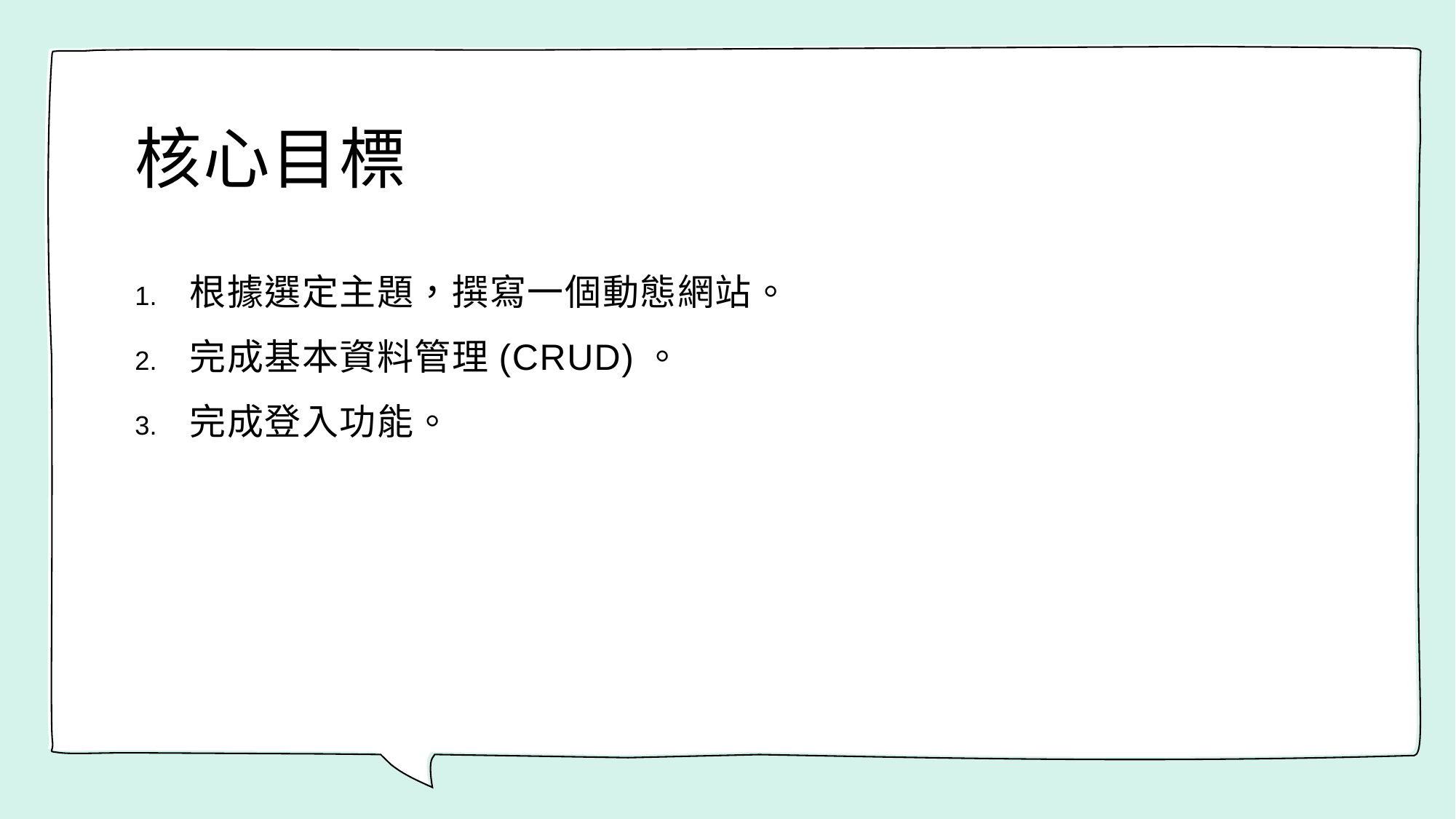

# 核心目標
根據選定主題，撰寫一個動態網站。
完成基本資料管理(CRUD)。
完成登入功能。